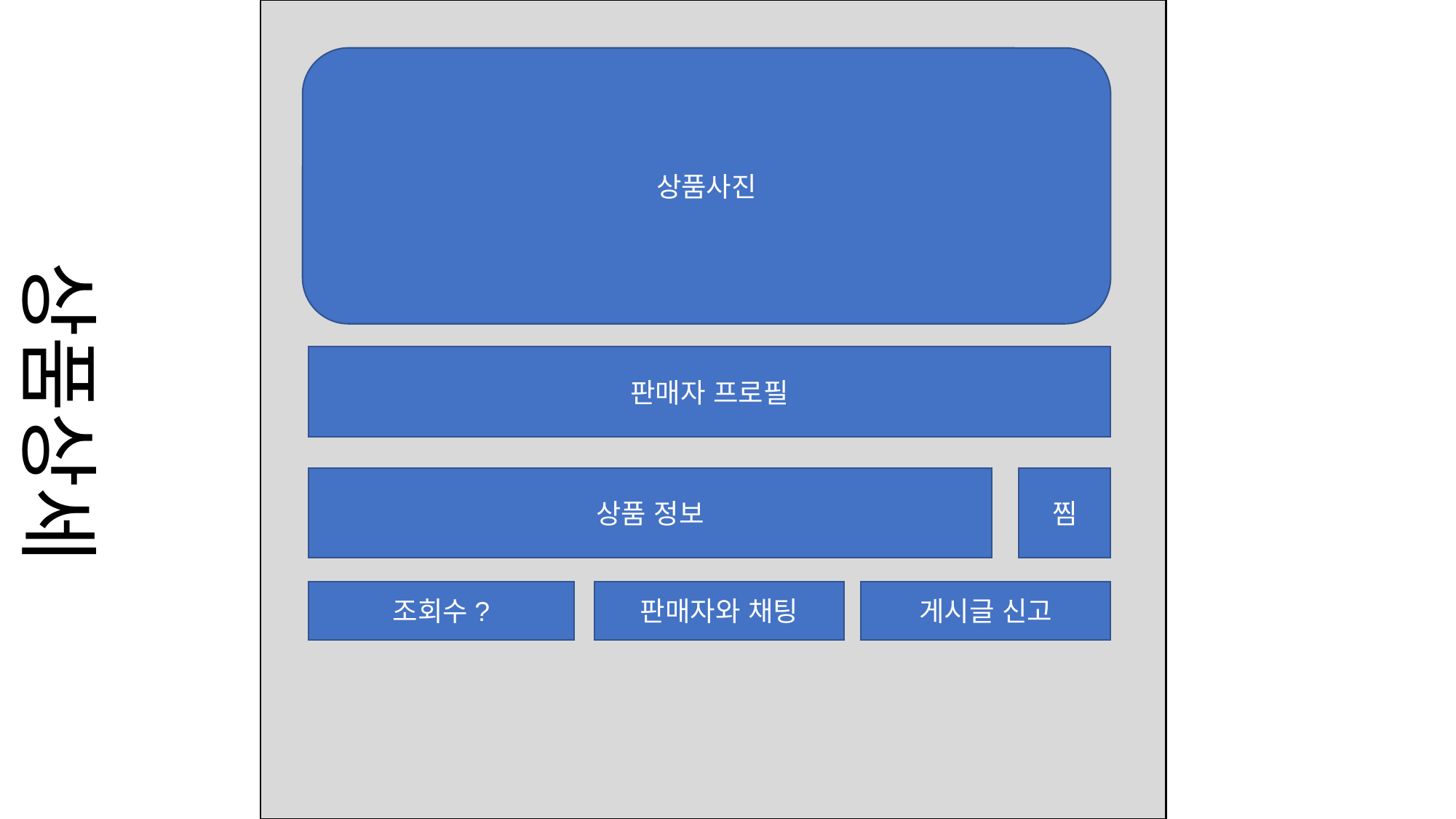

상품사진
상품상세
판매자 프로필
상품 정보
찜
조회수?
판매자와 채팅
게시글 신고